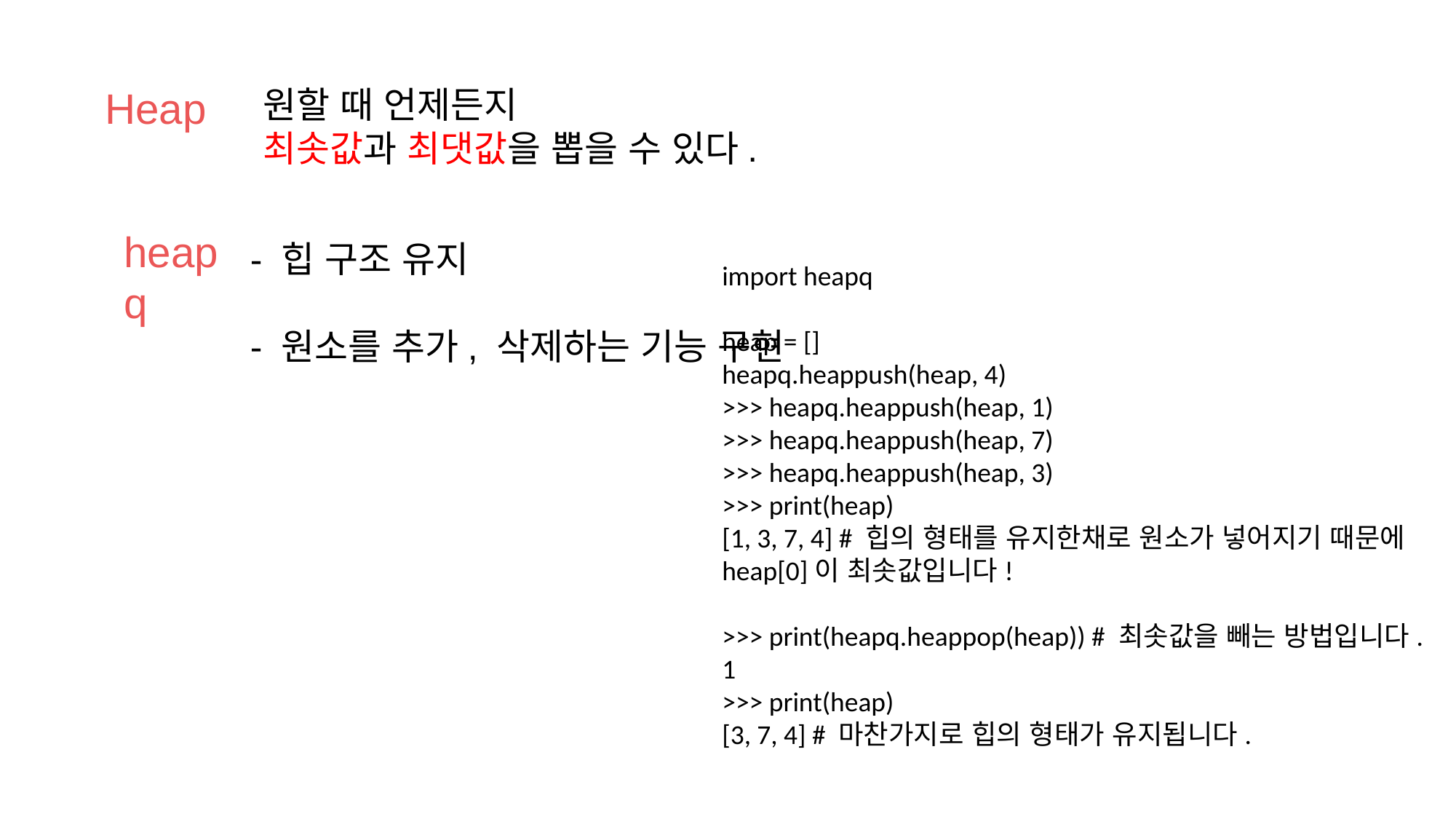

Heap
원할 때 언제든지
최솟값과 최댓값을 뽑을 수 있다.
heapq
- 힙 구조 유지
- 원소를 추가, 삭제하는 기능 구현
import heapq

heap = []
heapq.heappush(heap, 4)
>>> heapq.heappush(heap, 1)
>>> heapq.heappush(heap, 7)
>>> heapq.heappush(heap, 3)
>>> print(heap)
[1, 3, 7, 4] # 힙의 형태를 유지한채로 원소가 넣어지기 때문에 heap[0]이 최솟값입니다!

>>> print(heapq.heappop(heap)) # 최솟값을 빼는 방법입니다.
1
>>> print(heap)
[3, 7, 4] # 마찬가지로 힙의 형태가 유지됩니다.